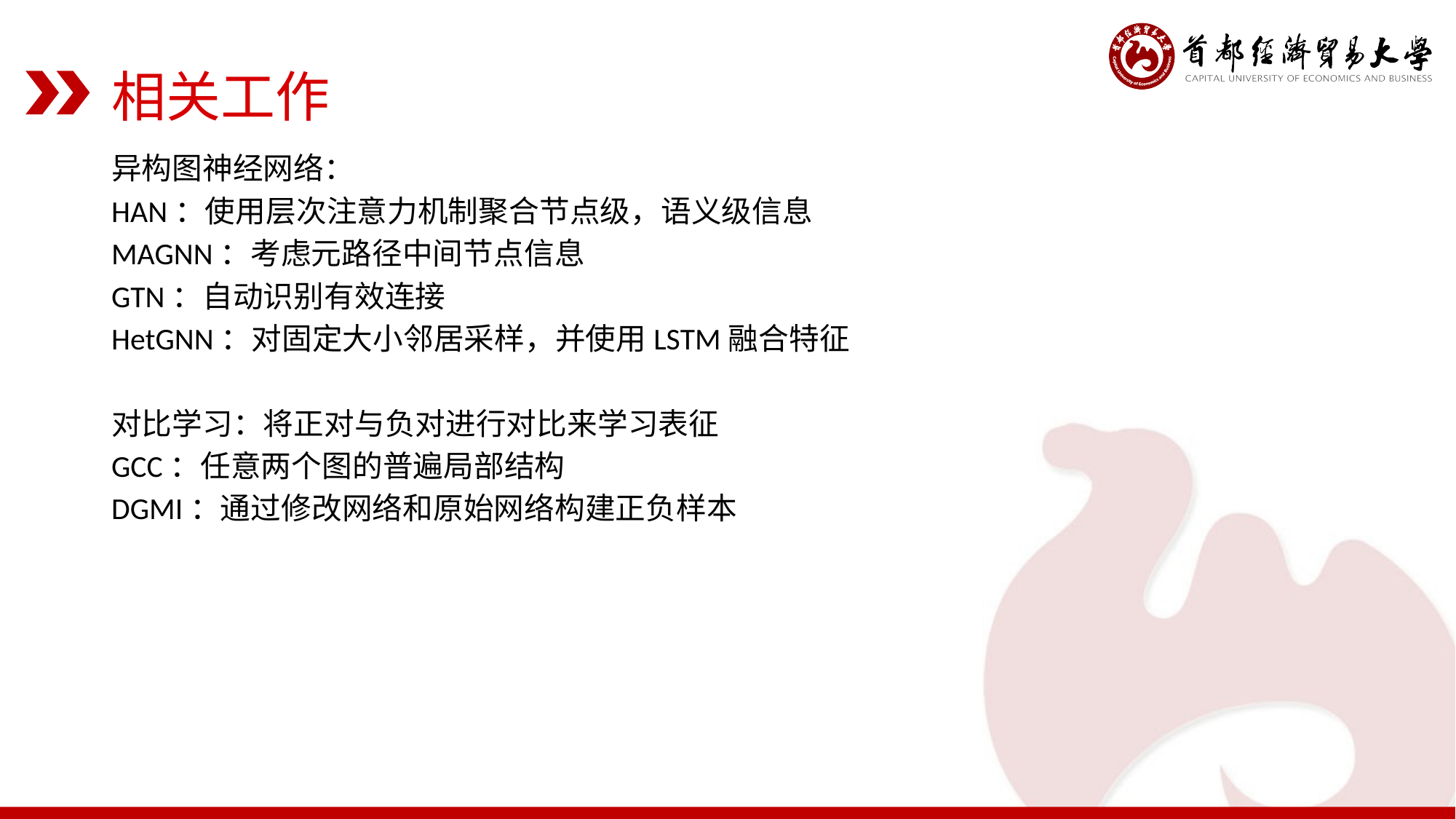

相关工作
异构图神经网络：
HAN：使用层次注意力机制聚合节点级，语义级信息
MAGNN：考虑元路径中间节点信息
GTN：自动识别有效连接
HetGNN：对固定大小邻居采样，并使用LSTM融合特征

对比学习：将正对与负对进行对比来学习表征
GCC：任意两个图的普遍局部结构
DGMI：通过修改网络和原始网络构建正负样本